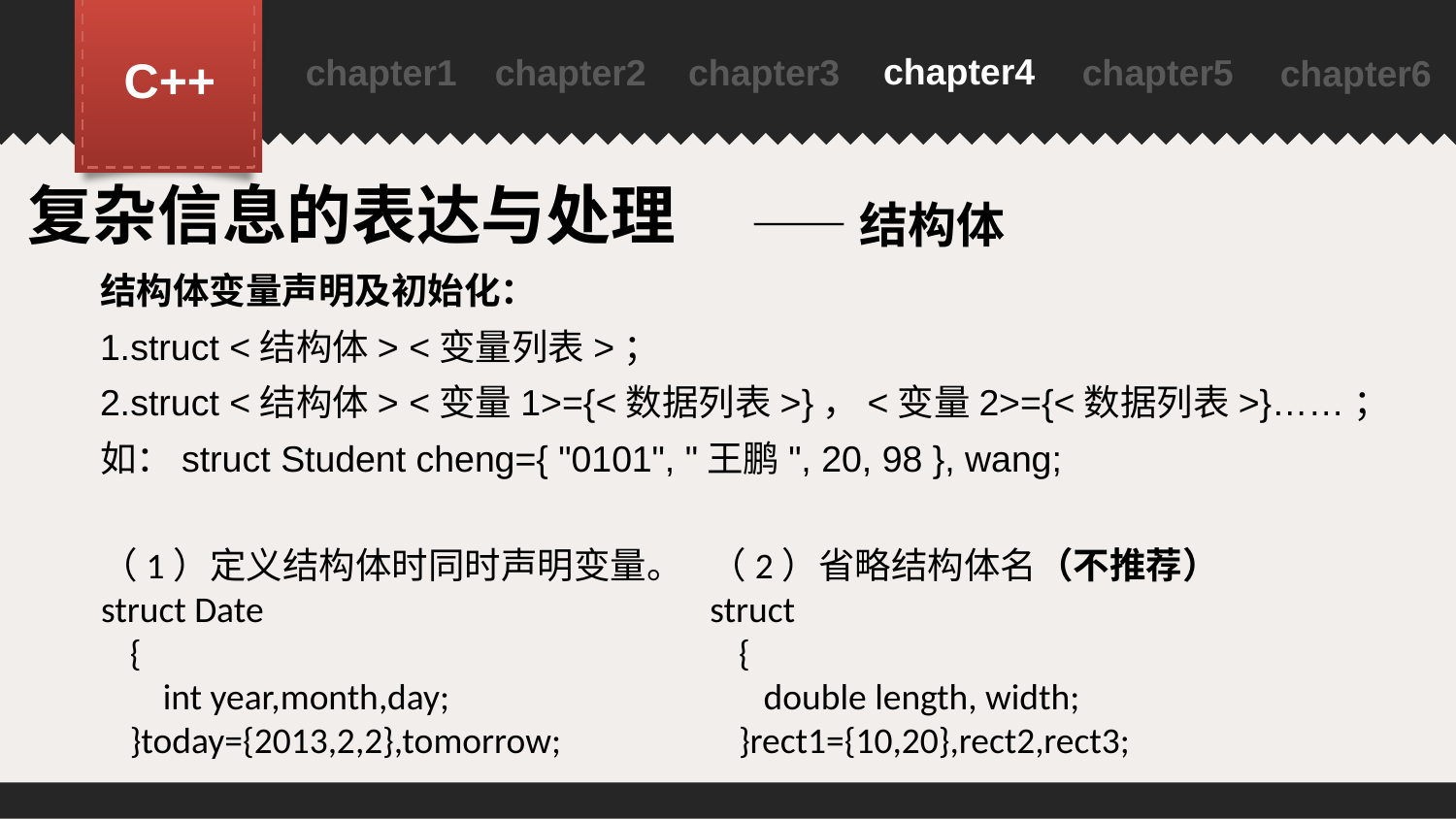

chapter4
C++
chapter1
chapter2
chapter3
chapter5
chapter6
PPT模板下载：www.1ppt.com/moban/     行业PPT模板：www.1ppt.com/hangye/
节日PPT模板：www.1ppt.com/jieri/           PPT素材下载：www.1ppt.com/sucai/
PPT背景图片：www.1ppt.com/beijing/      PPT图表下载：www.1ppt.com/tubiao/
优秀PPT下载：www.1ppt.com/xiazai/        PPT教程： www.1ppt.com/powerpoint/
Word教程： www.1ppt.com/word/              Excel教程：www.1ppt.com/excel/
资料下载：www.1ppt.com/ziliao/                PPT课件下载：www.1ppt.com/kejian/
范文下载：www.1ppt.com/fanwen/             试卷下载：www.1ppt.com/shiti/
教案下载：www.1ppt.com/jiaoan/

复杂信息的表达与处理
——结构体
结构体变量声明及初始化：
1.struct <结构体> <变量列表>；
2.struct <结构体> <变量1>={<数据列表>}，<变量2>={<数据列表>}……；
如：struct Student cheng={ "0101", "王鹏", 20, 98 }, wang;
（1）定义结构体时同时声明变量。
struct Date
{
    int year,month,day;
}today={2013,2,2},tomorrow;
（2）省略结构体名（不推荐）
struct
{
   double length, width;
}rect1={10,20},rect2,rect3;